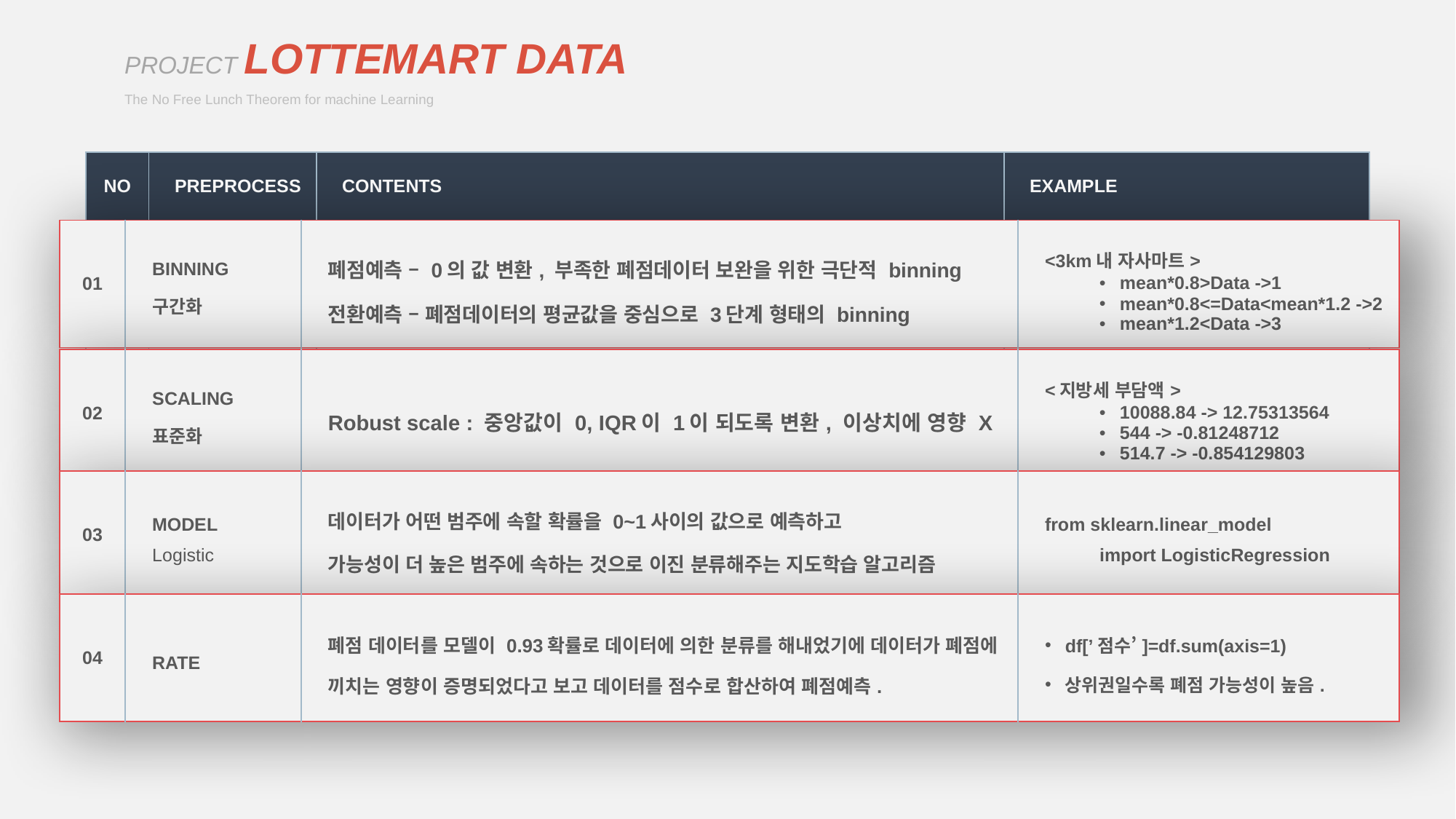

PROJECT LOTTEMART DATA
The No Free Lunch Theorem for machine Learning
| NO | PREPROCESS | CONTENTS | EXAMPLE |
| --- | --- | --- | --- |
| 01 | BINNING 구간화 | 폐점예측 – 0의 값 변환, 부족한 폐점데이터 보완을 위한 극단적 binning 전환예측 – 폐점데이터의 평균값을 중심으로 3단계 형태의 binning | <3km내 자사마트> mean\*0.8>Data ->1 mean\*0.8<=Data<mean\*1.2 ->2 mean\*1.2<Data ->3 |
| 02 | SCALING 표준화 | Robust scale : 중앙값이 0, IQR이 1이 되도록 변환, 이상치에 영향 X | <지방세 부담액> 10088.84 -> 12.75313564 544 -> -0.81248712 514.7 -> -0.854129803 |
| 03 | MODEL Logistic | 데이터가 어떤 범주에 속할 확률을 0~1사이의 값으로 예측하고 가능성이 더 높은 범주에 속하는 것으로 이진 분류해주는 지도학습 알고리즘 | from sklearn.linear\_model import LogisticRegression |
| 04 | RATE | 폐점 데이터를 모델이 0.93확률로 데이터에 의한 분류를 해내었기에 데이터가 폐점에 끼치는 영향이 증명되었다고 보고 데이터를 점수로 합산하여 폐점예측. | df[’점수’]=df.sum(axis=1) 상위권일수록 폐점 가능성이 높음. |
| 01 | BINNING 구간화 | 폐점예측 – 0의 값 변환, 부족한 폐점데이터 보완을 위한 극단적 binning 전환예측 – 폐점데이터의 평균값을 중심으로 3단계 형태의 binning | <3km내 자사마트> mean\*0.8>Data ->1 mean\*0.8<=Data<mean\*1.2 ->2 mean\*1.2<Data ->3 |
| --- | --- | --- | --- |
| 02 | SCALING 표준화 | Robust scale : 중앙값이 0, IQR이 1이 되도록 변환, 이상치에 영향 X | <지방세 부담액> 10088.84 -> 12.75313564 544 -> -0.81248712 514.7 -> -0.854129803 |
| --- | --- | --- | --- |
| 03 | MODEL Logistic | 데이터가 어떤 범주에 속할 확률을 0~1사이의 값으로 예측하고 가능성이 더 높은 범주에 속하는 것으로 이진 분류해주는 지도학습 알고리즘 | from sklearn.linear\_model import LogisticRegression |
| --- | --- | --- | --- |
| 04 | RATE | 폐점 데이터를 모델이 0.93확률로 데이터에 의한 분류를 해내었기에 데이터가 폐점에 끼치는 영향이 증명되었다고 보고 데이터를 점수로 합산하여 폐점예측. | df[’점수’]=df.sum(axis=1) 상위권일수록 폐점 가능성이 높음. |
| --- | --- | --- | --- |